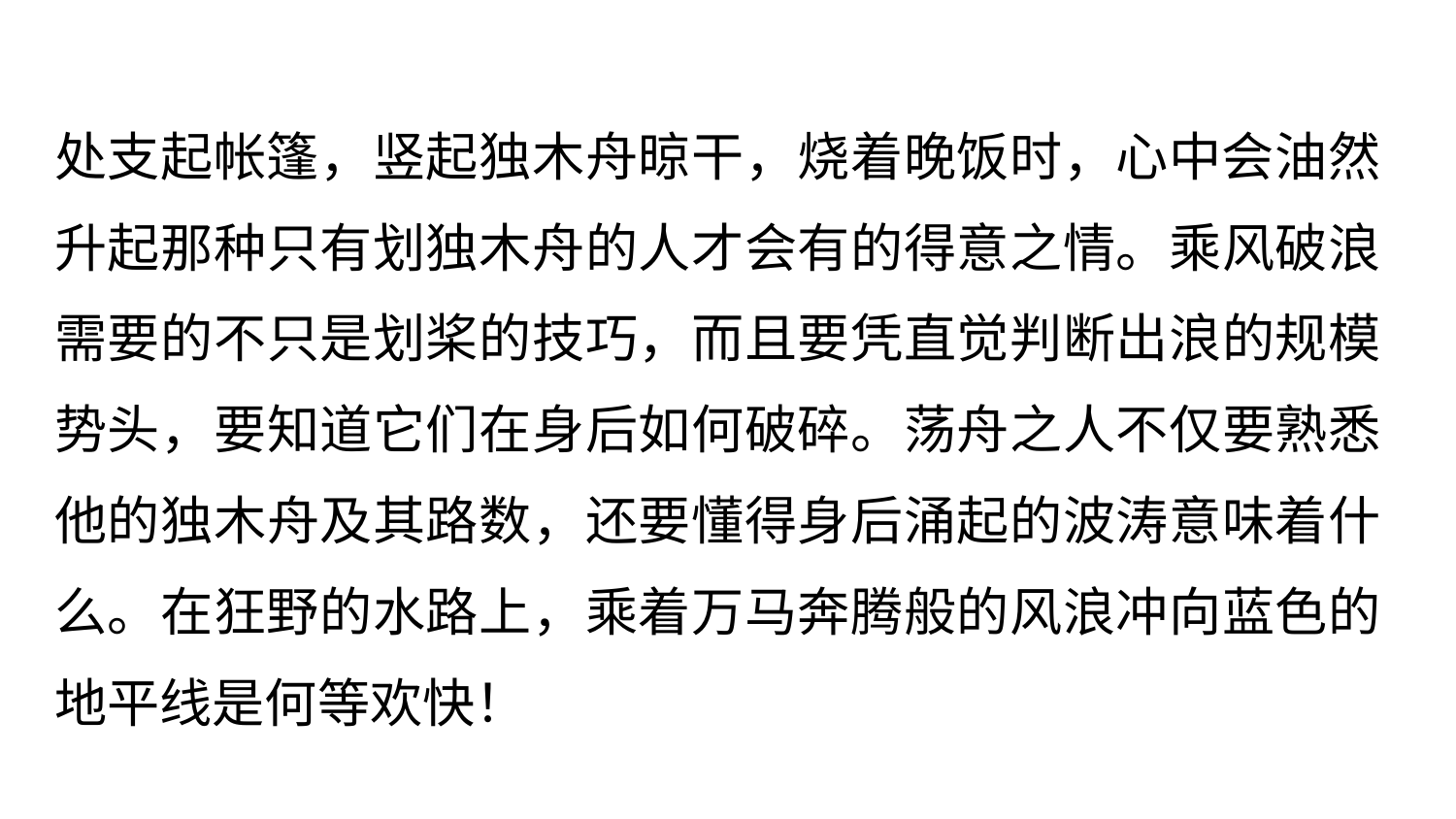

处支起帐篷，竖起独木舟晾干，烧着晚饭时，心中会油然升起那种只有划独木舟的人才会有的得意之情。乘风破浪需要的不只是划桨的技巧，而且要凭直觉判断出浪的规模势头，要知道它们在身后如何破碎。荡舟之人不仅要熟悉他的独木舟及其路数，还要懂得身后涌起的波涛意味着什么。在狂野的水路上，乘着万马奔腾般的风浪冲向蓝色的地平线是何等欢快！